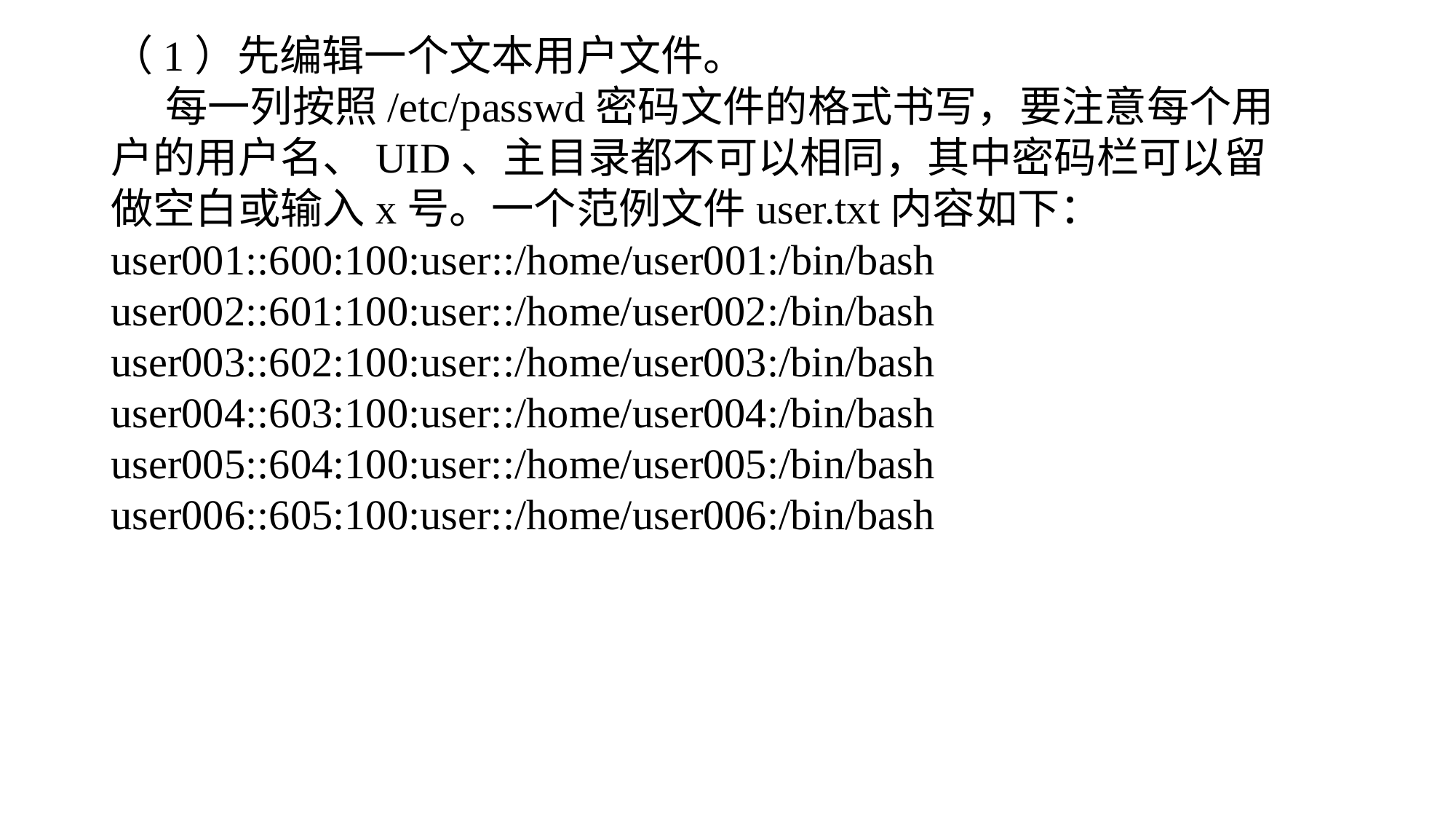

（1）先编辑一个文本用户文件。
每一列按照/etc/passwd密码文件的格式书写，要注意每个用户的用户名、UID、主目录都不可以相同，其中密码栏可以留做空白或输入x号。一个范例文件user.txt内容如下：
user001::600:100:user::/home/user001:/bin/bash user002::601:100:user::/home/user002:/bin/bash user003::602:100:user::/home/user003:/bin/bash user004::603:100:user::/home/user004:/bin/bash user005::604:100:user::/home/user005:/bin/bash user006::605:100:user::/home/user006:/bin/bash